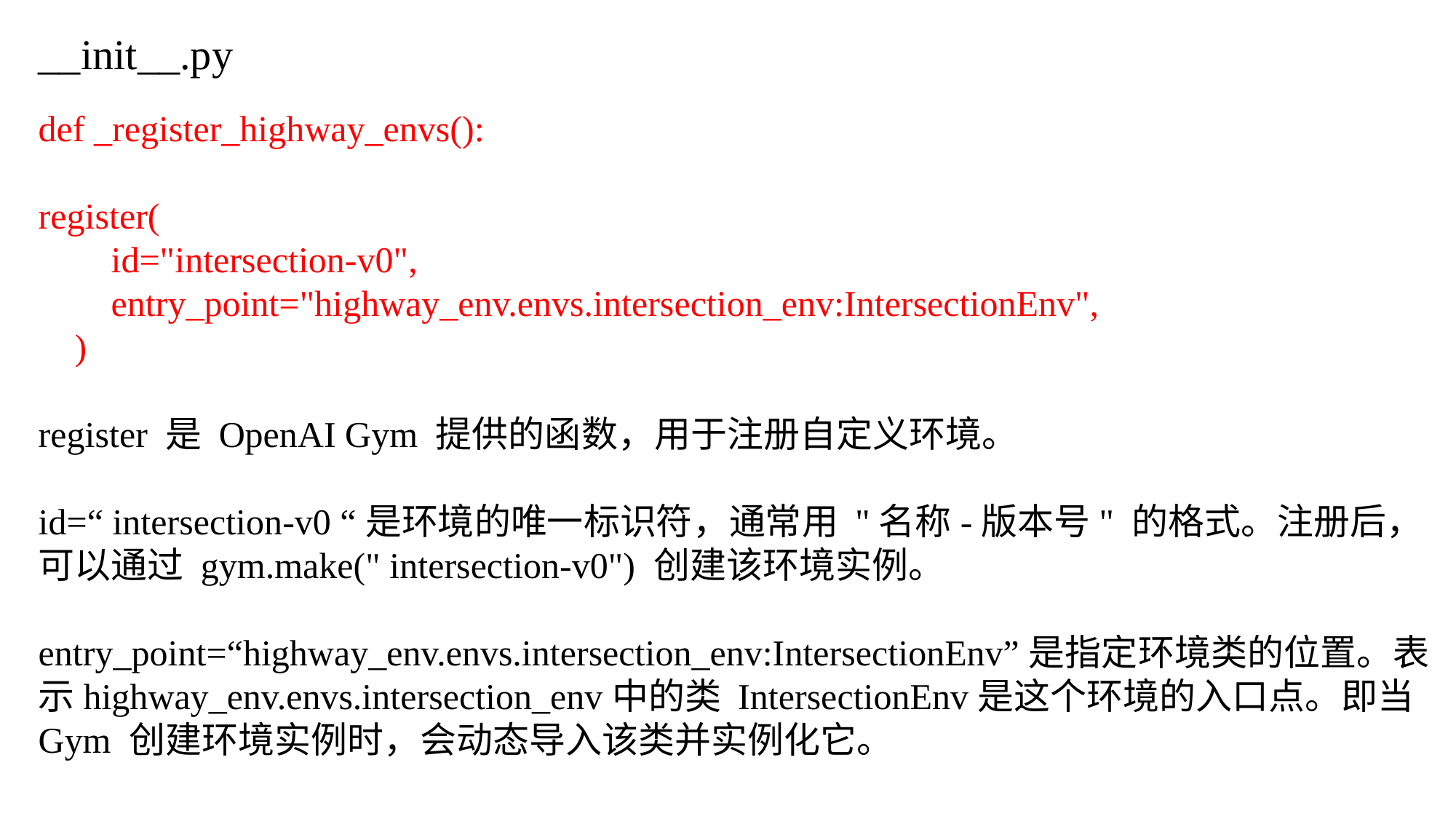

__init__.py
def _register_highway_envs():

register(
        id="intersection-v0",
        entry_point="highway_env.envs.intersection_env:IntersectionEnv",
    )

register 是 OpenAI Gym 提供的函数，用于注册自定义环境。

id=“ intersection-v0 “是环境的唯一标识符，通常用 "名称-版本号" 的格式。注册后，可以通过 gym.make(" intersection-v0") 创建该环境实例。

entry_point=“highway_env.envs.intersection_env:IntersectionEnv”是指定环境类的位置。表示highway_env.envs.intersection_env中的类 IntersectionEnv是这个环境的入口点。即当 Gym 创建环境实例时，会动态导入该类并实例化它。